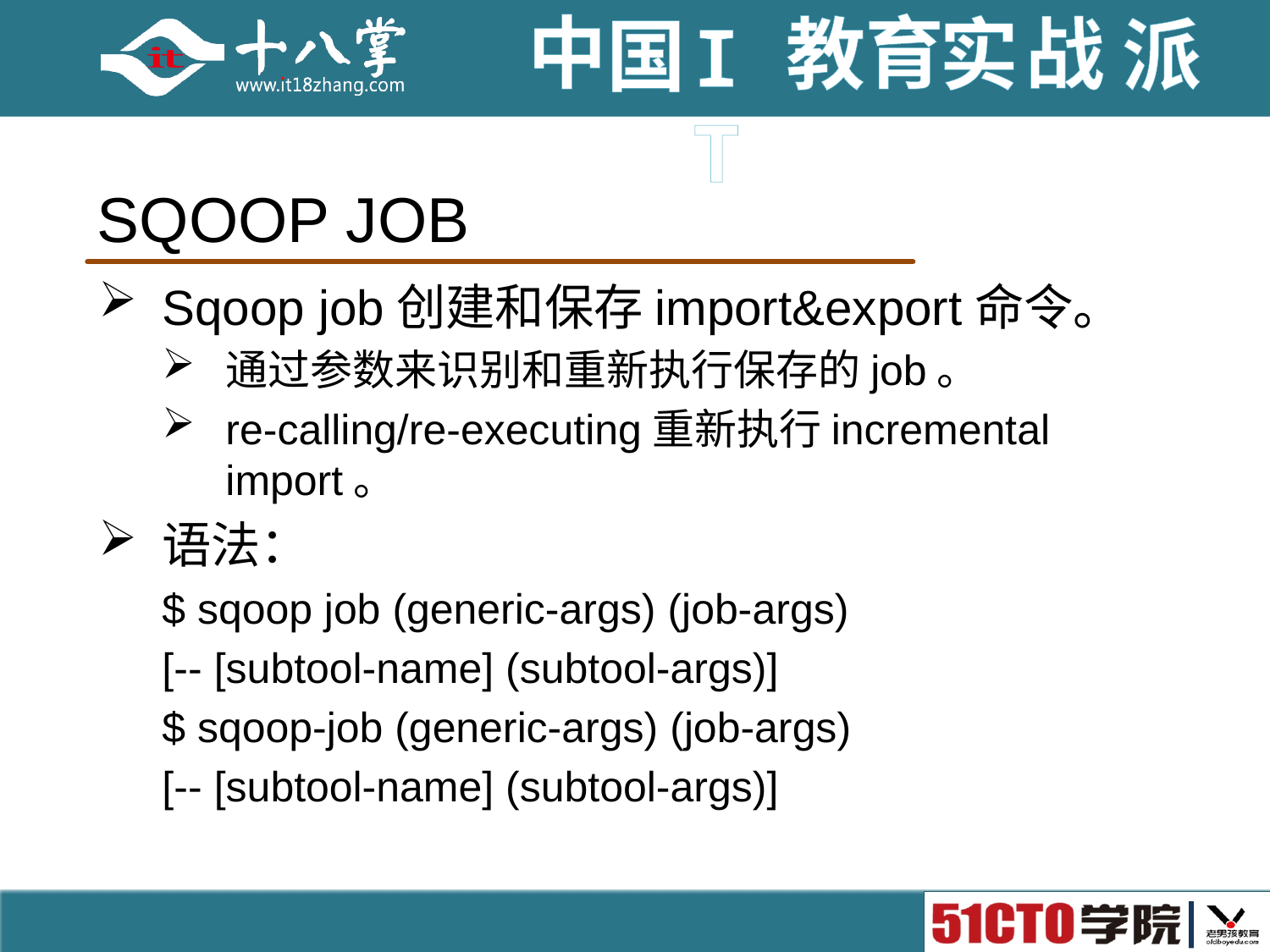

# SQOOP JOB
Sqoop job创建和保存import&export命令。
通过参数来识别和重新执行保存的job。
re-calling/re-executing重新执行incremental import。
语法：
$ sqoop job (generic-args) (job-args)
[-- [subtool-name] (subtool-args)]
$ sqoop-job (generic-args) (job-args)
[-- [subtool-name] (subtool-args)]